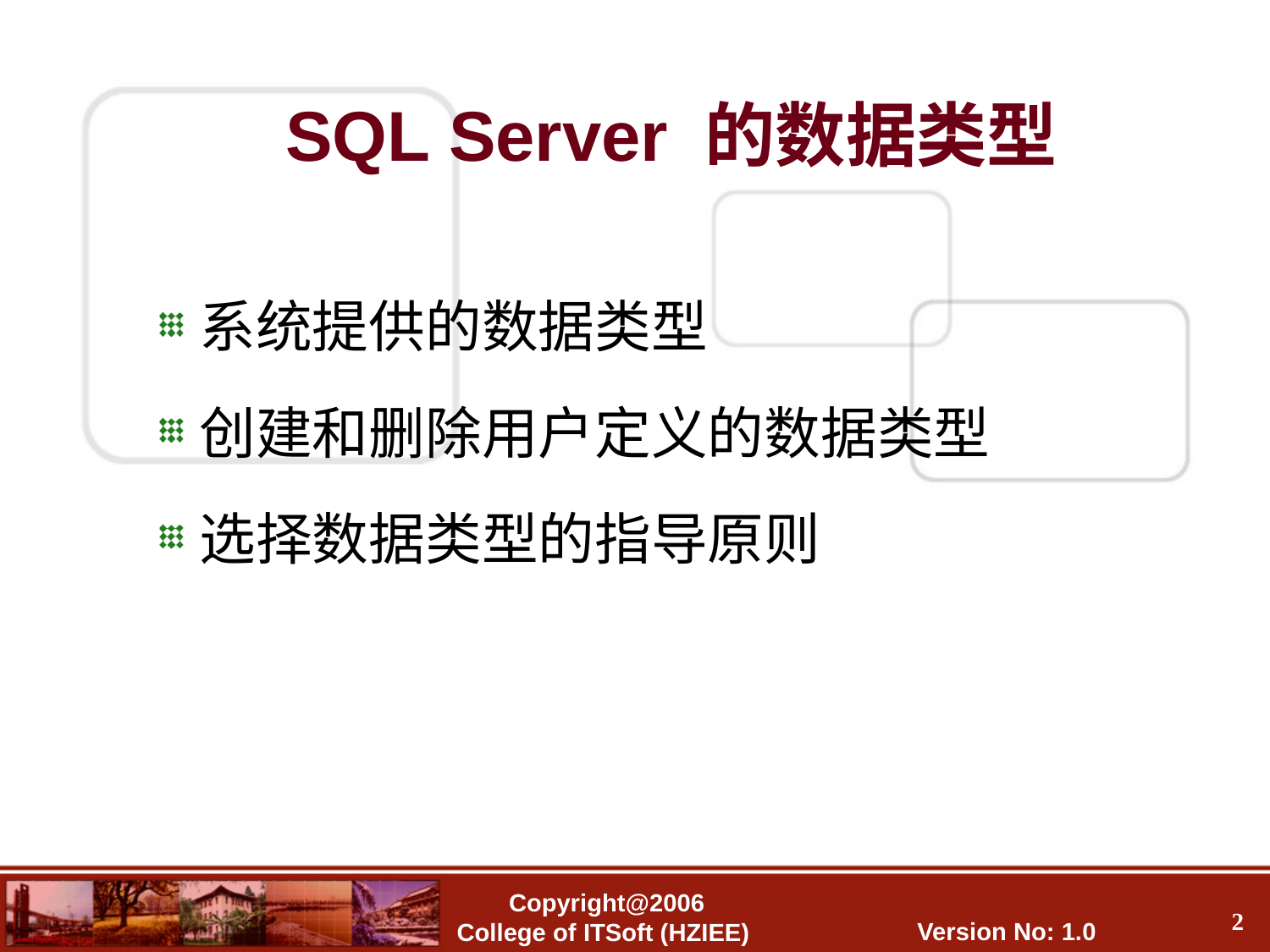

SQL Server 的数据类型
系统提供的数据类型
创建和删除用户定义的数据类型
选择数据类型的指导原则